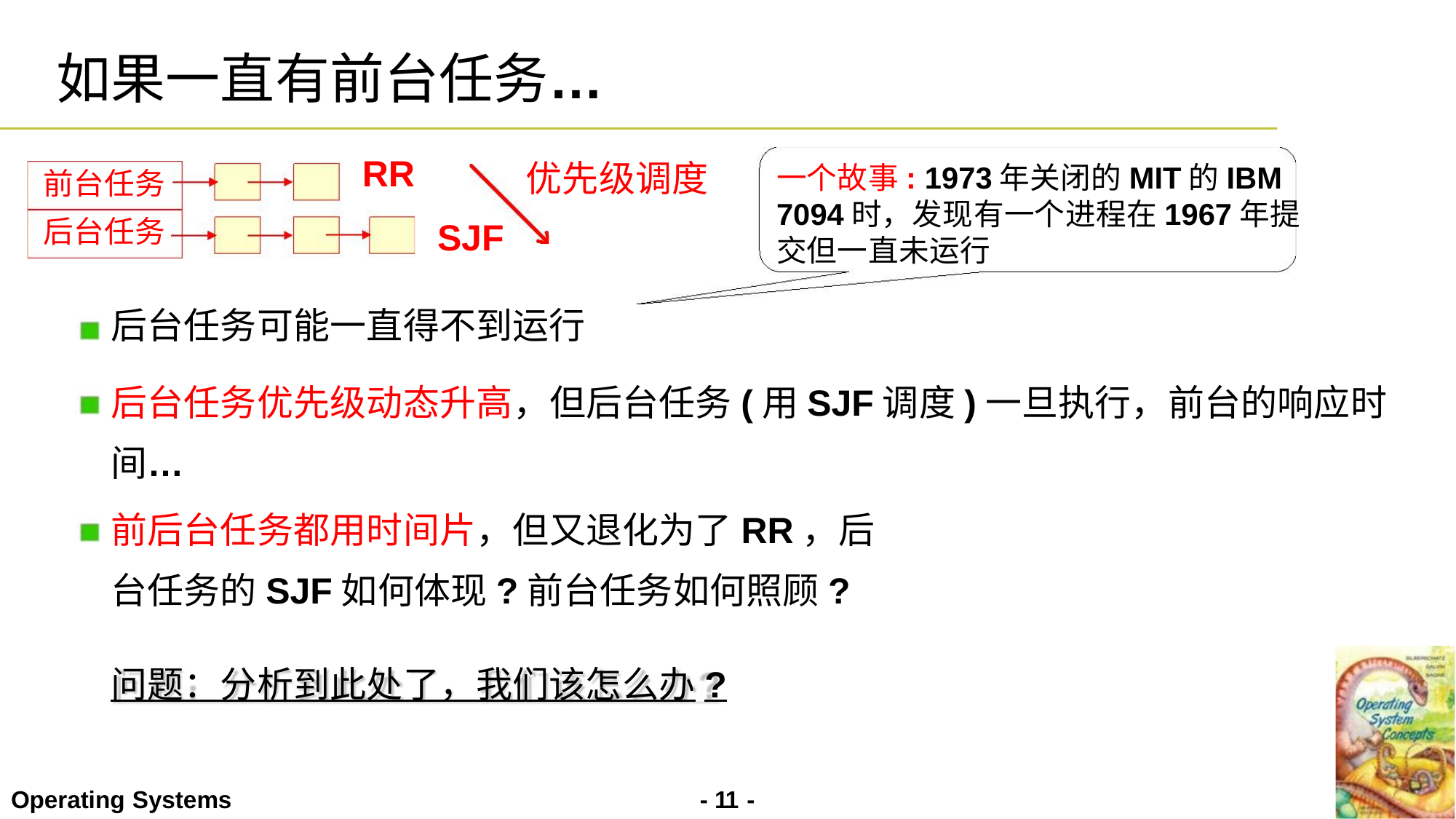

如果一直有前台任务…

RR
一个故事: 1973年关闭的MIT的IBM
7094时，发现有一个进程在1967年提
交但一直未运行

优先级调度

前台任务
后台任务
SJF
后台任务可能一直得不到运行

后台任务优先级动态升高，但后台任务(用SJF调度)一旦执行，前台的响应时
间…

前后台任务都用时间片，但又退化为了RR，后
台任务的SJF如何体现?前台任务如何照顾?

问题：分析到此处了，我们该怎么办?
- 11 -
Operating Systems